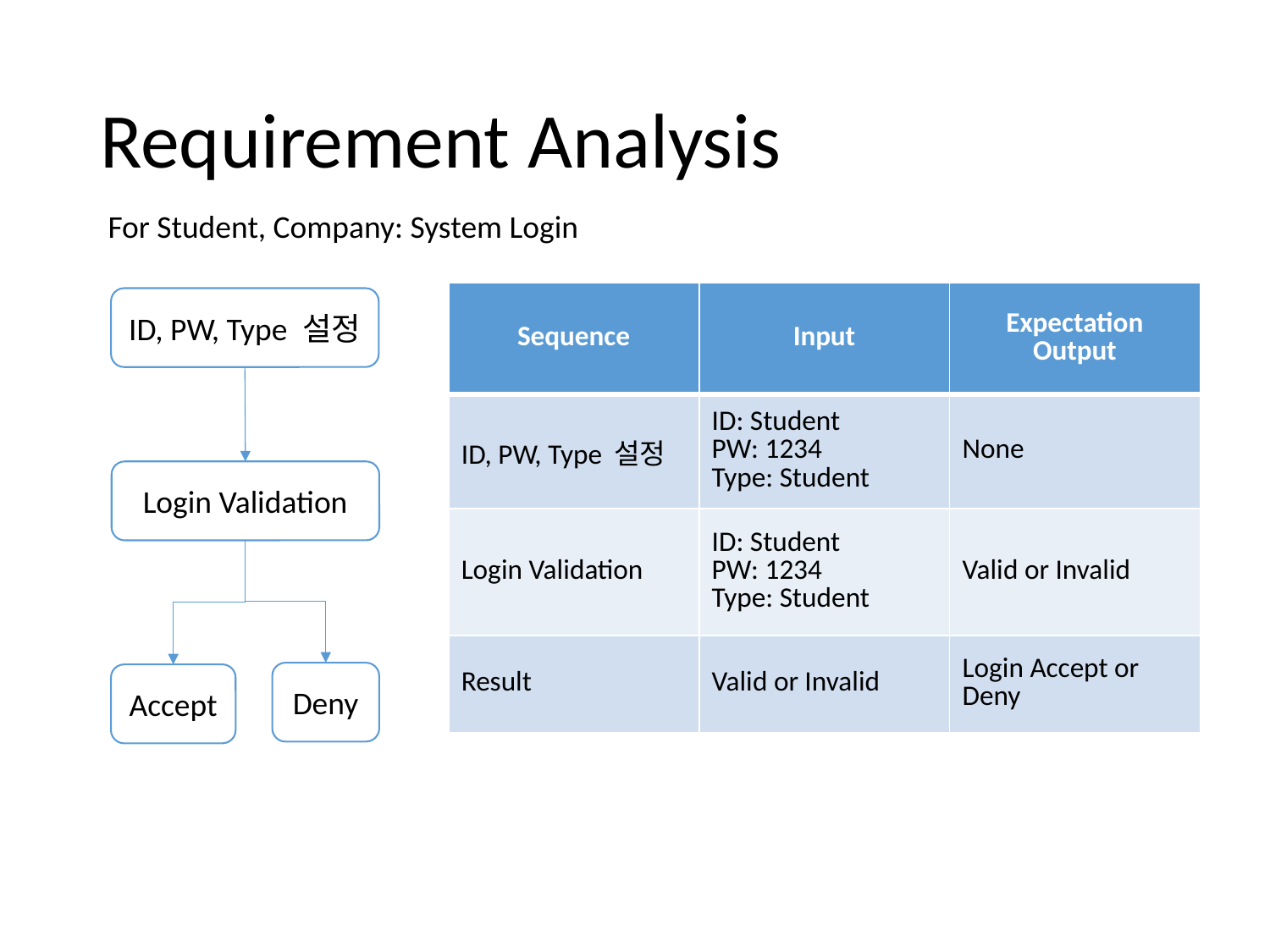

# Requirement Analysis
For Student, Company: System Login
| Sequence | Input | Expectation Output |
| --- | --- | --- |
| ID, PW, Type 설정 | ID: Student PW: 1234 Type: Student | None |
| Login Validation | ID: Student PW: 1234 Type: Student | Valid or Invalid |
| Result | Valid or Invalid | Login Accept or Deny |
ID, PW, Type 설정
Login Validation
Deny
Accept